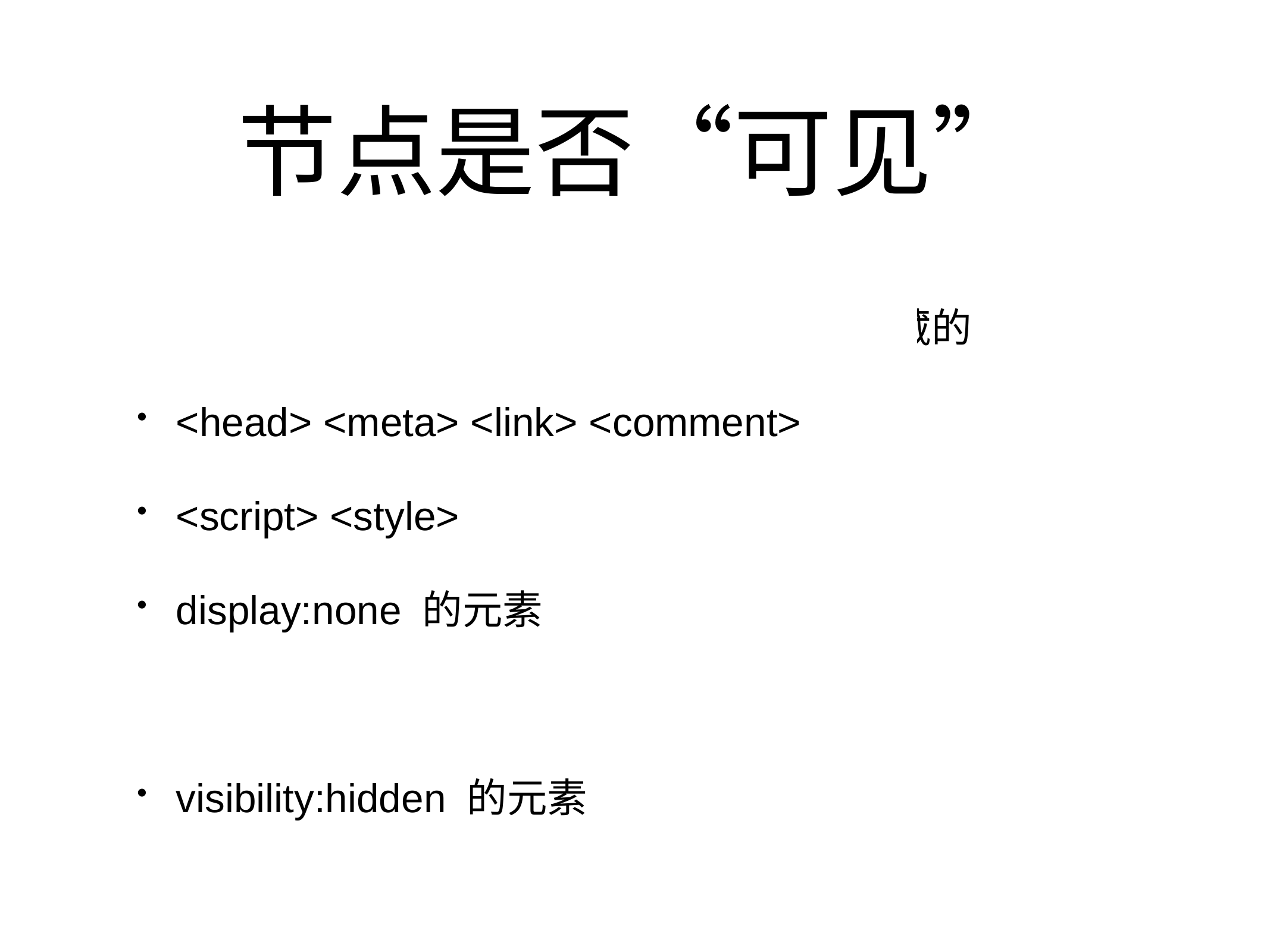

# 节点是否“可见”

“不可见”节点：本身不可见＋被CSS隐藏的
<head> <meta> <link> <comment>
<script> <style>
display:none 的元素
“可见”节点
visibility:hidden 的元素